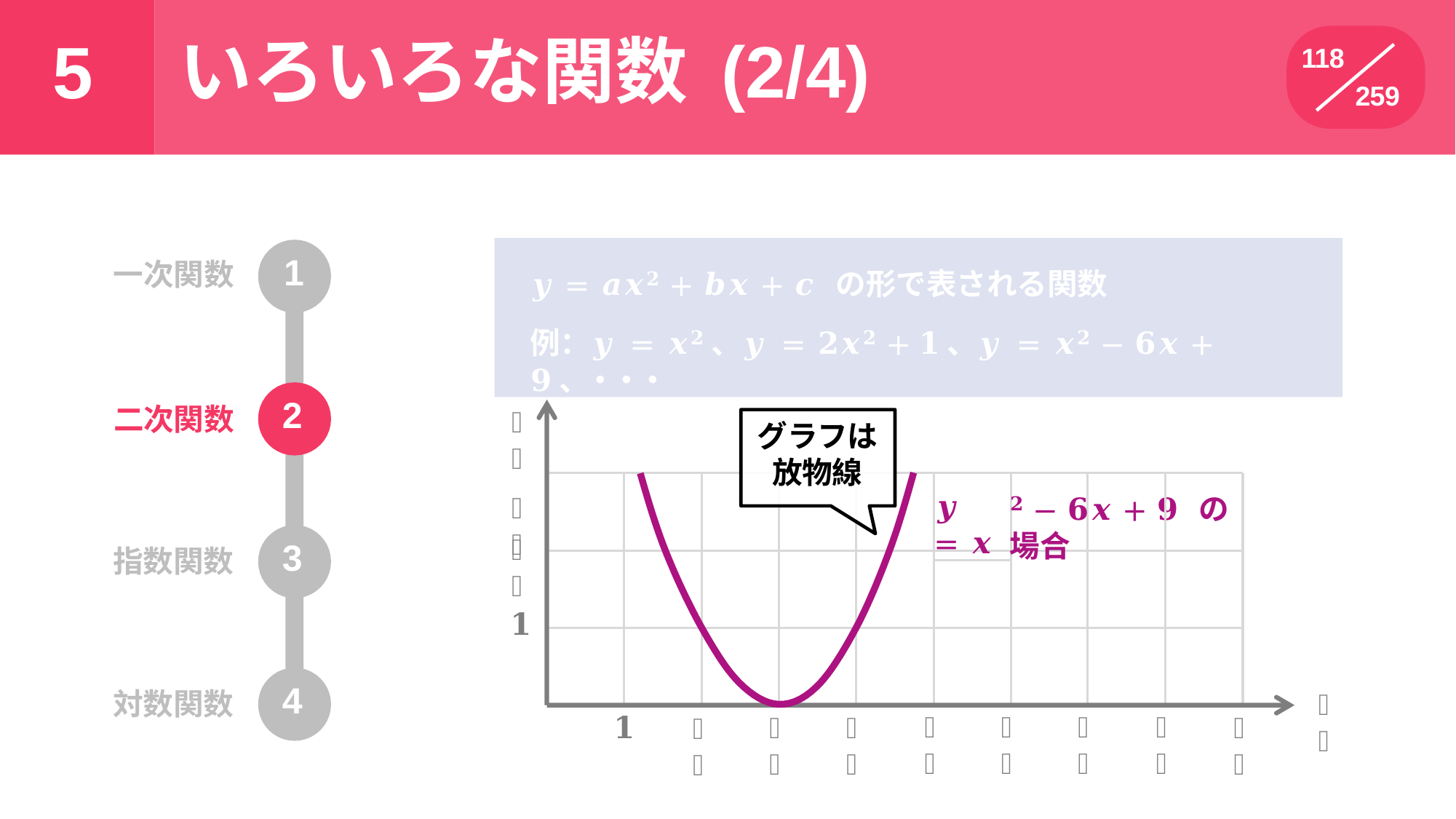

いろいろな関数 (2/4)
# 5
118
259
𝒚 = 𝒂𝒙𝟐 + 𝒃𝒙 + 𝒄 の形で表される関数
例：𝒚 = 𝒙𝟐、𝒚 = 𝟐𝒙𝟐 + 𝟏、𝒚 = 𝒙𝟐 − 𝟔𝒙 + 𝟗、•••

一次関数	1
𝒚
𝟑
2
二次関数

グラフは
放物線

𝒚 = 𝒙

𝟐 − 𝟔𝒙 + 𝟗 の場合

𝟐
3
指数関数
𝟏

4
𝒙
対数関数
𝟖
𝟓
𝟔
𝟕
𝟏
𝟑
𝟒
𝟗
𝟐